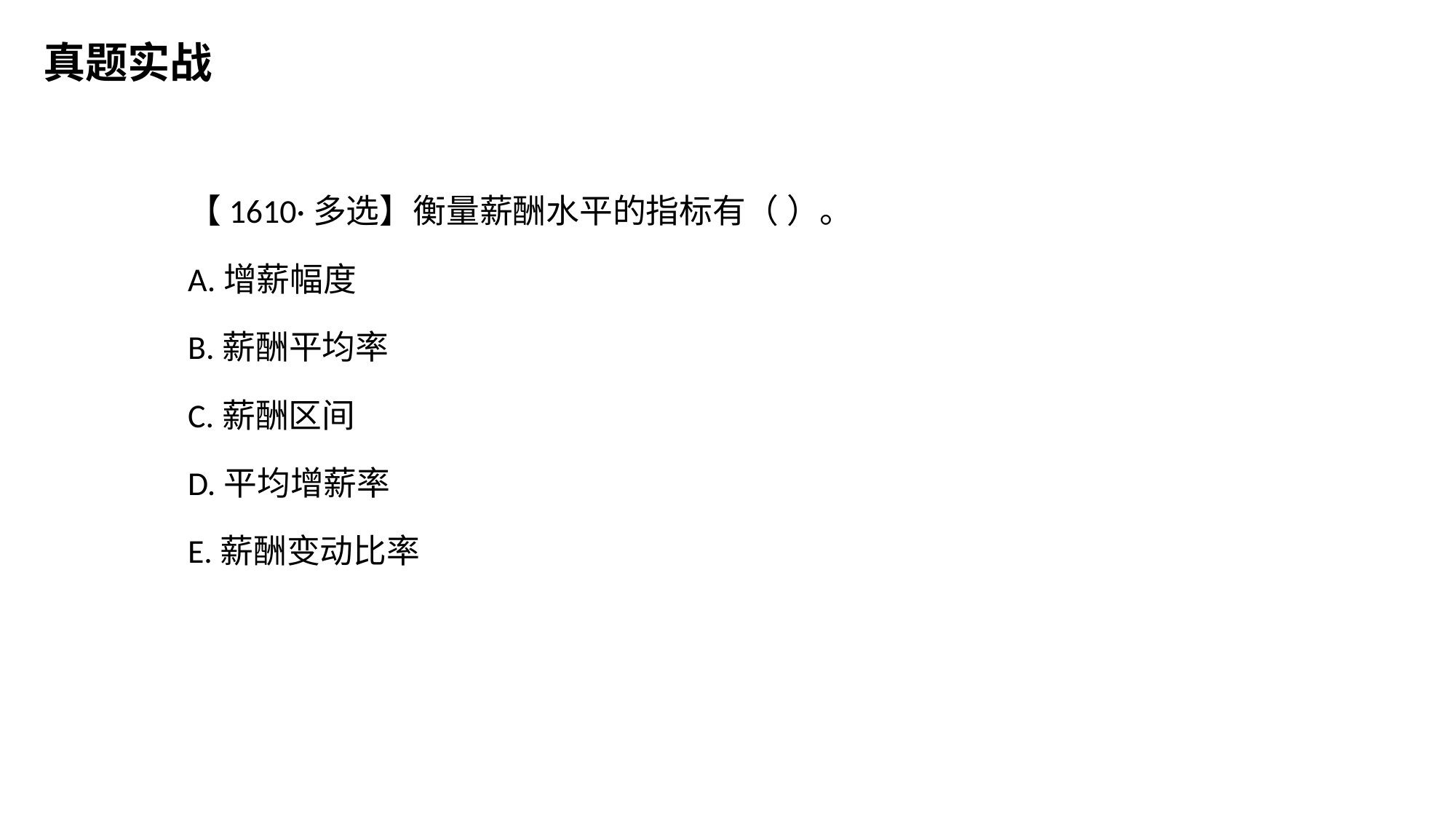

真题实战
【1610·多选】衡量薪酬水平的指标有（ ）。
A.增薪幅度
B.薪酬平均率
C.薪酬区间
D.平均增薪率
E.薪酬变动比率